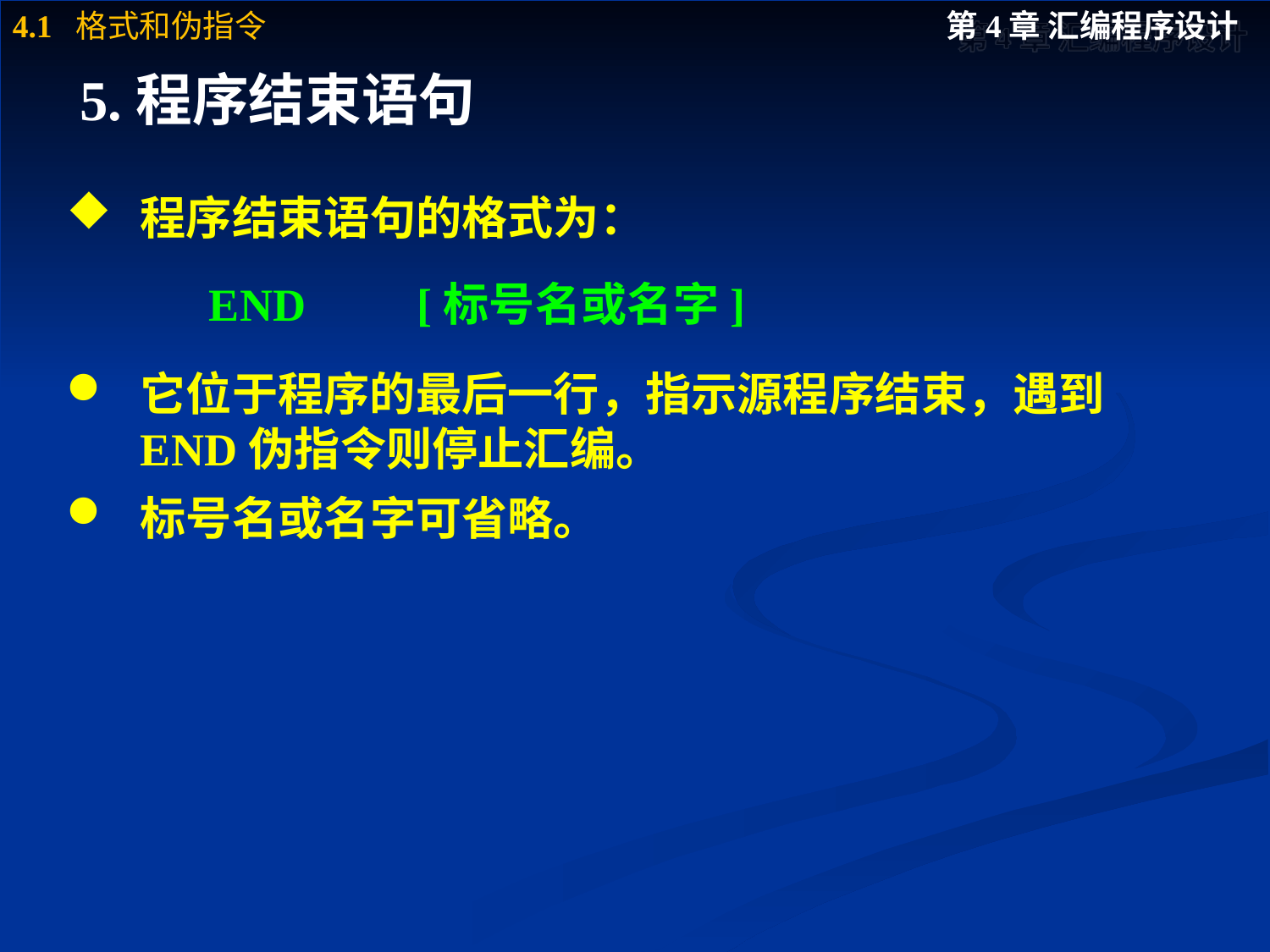

# 5.程序结束语句
程序结束语句的格式为：
	      END	  [标号名或名字]
它位于程序的最后一行，指示源程序结束，遇到END伪指令则停止汇编。
标号名或名字可省略。